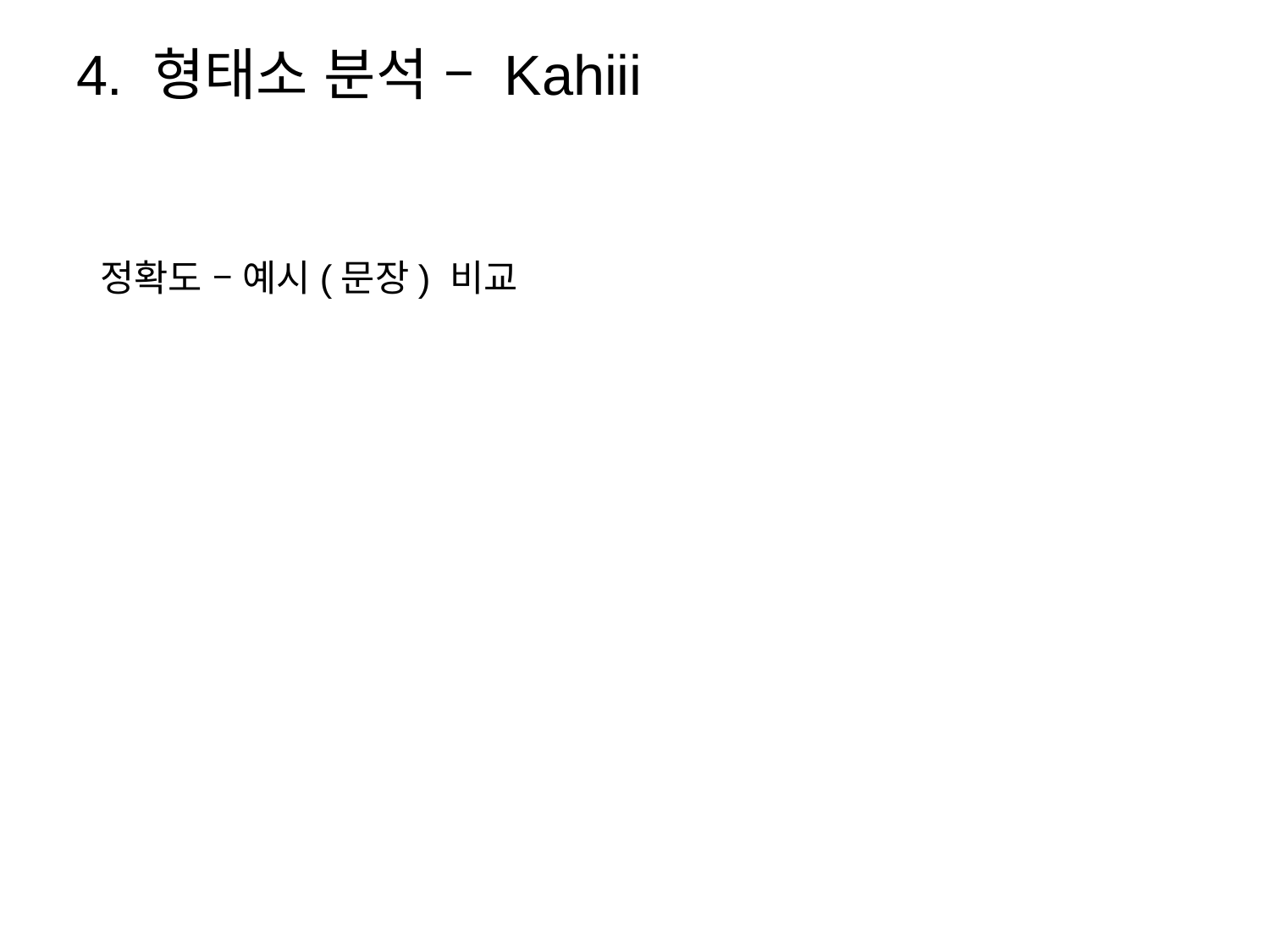

# 4. 형태소 분석 – Kahiii
정확도 – 예시(문장) 비교